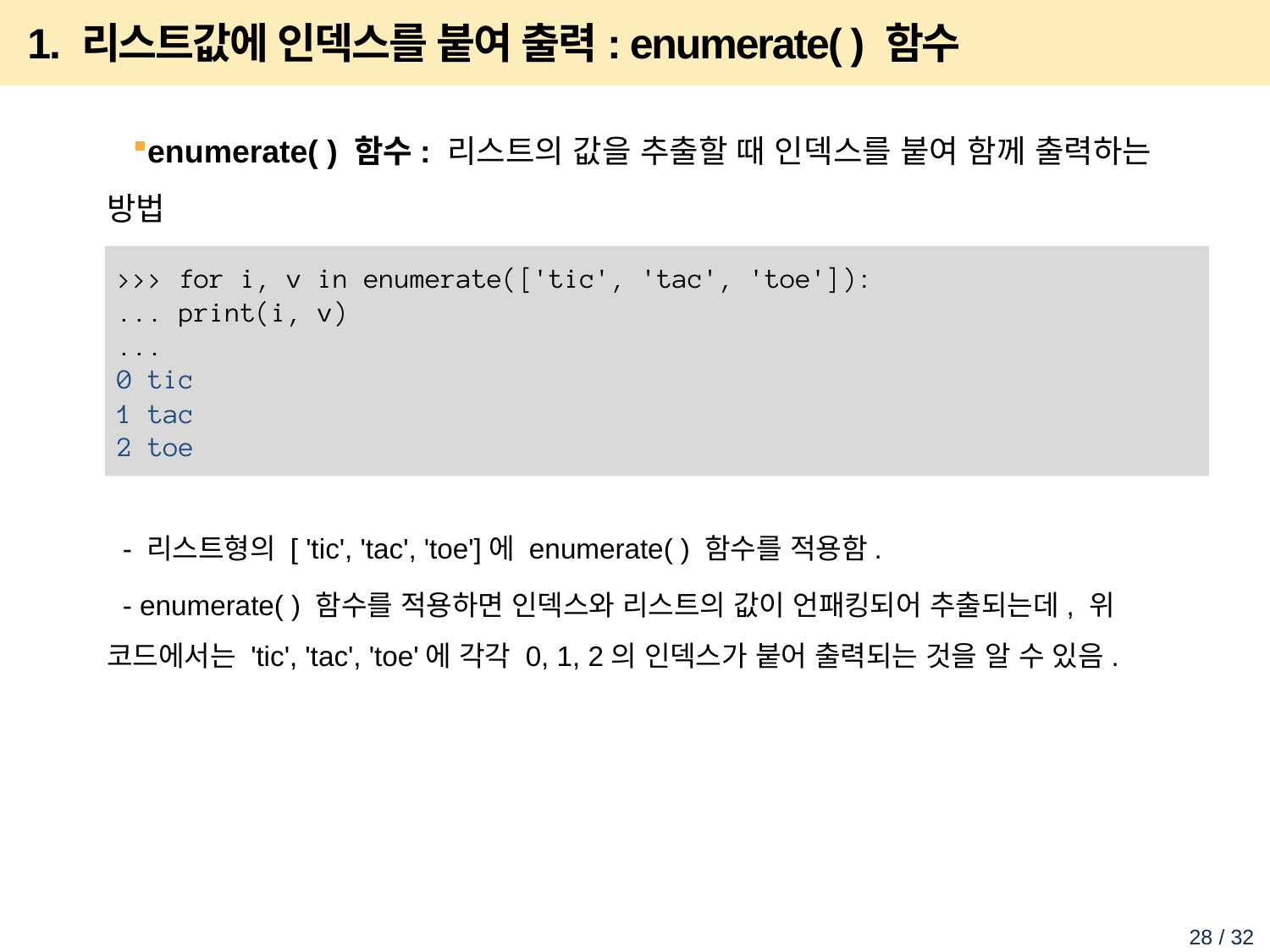

# 1. 리스트값에 인덱스를 붙여 출력: enumerate( ) 함수
enumerate( ) 함수: 리스트의 값을 추출할 때 인덱스를 붙여 함께 출력하는 방법

  - 리스트형의 [ 'tic', 'tac', 'toe']에 enumerate( ) 함수를 적용함.
  - enumerate( ) 함수를 적용하면 인덱스와 리스트의 값이 언패킹되어 추출되는데, 위 코드에서는 'tic', 'tac', 'toe'에 각각 0, 1, 2의 인덱스가 붙어 출력되는 것을 알 수 있음.
>>> for i, v in enumerate(['tic', 'tac', 'toe']):
... print(i, v)
...
0 tic
1 tac
2 toe